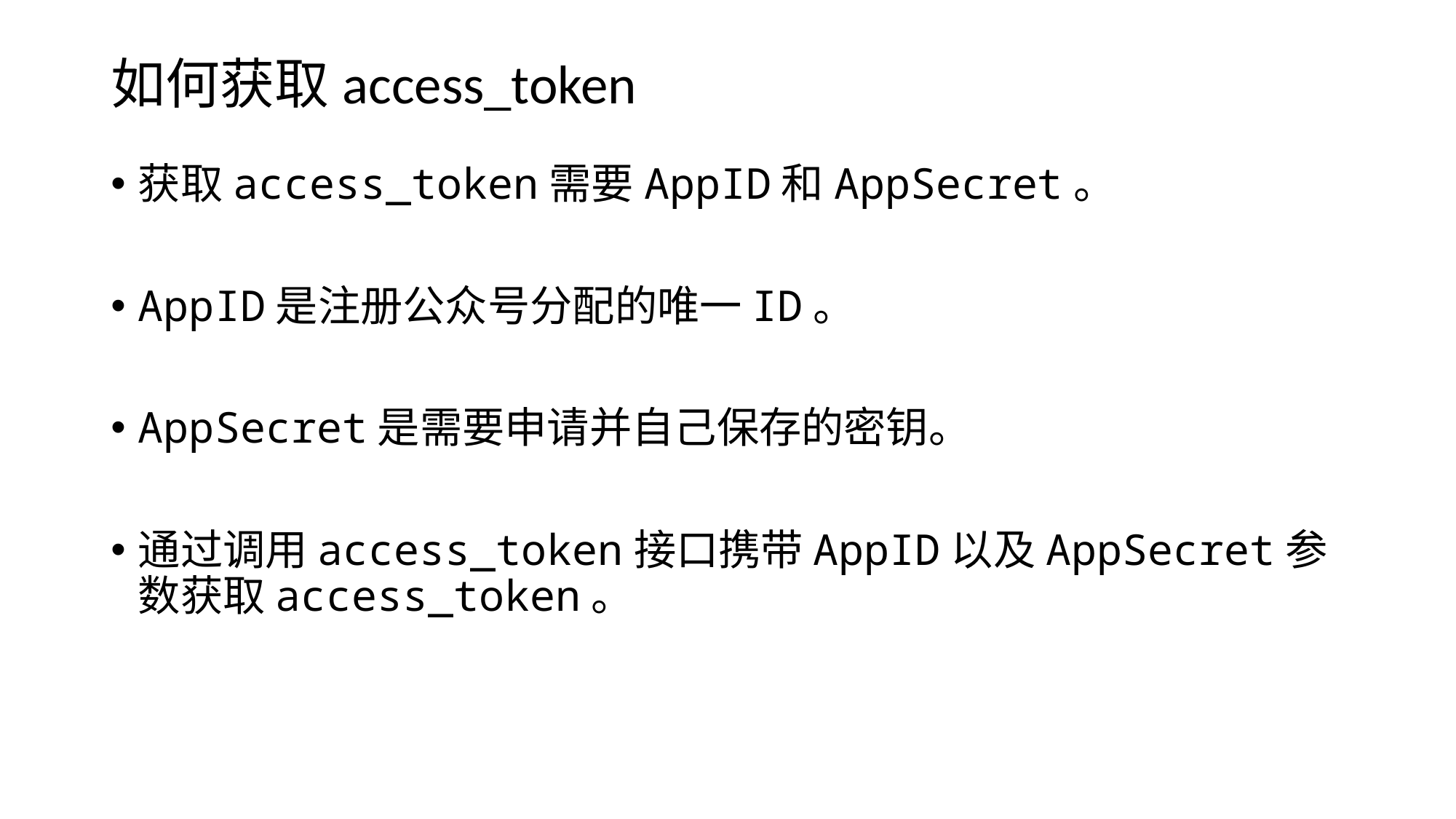

# 如何获取access_token
获取access_token需要AppID和AppSecret。

AppID是注册公众号分配的唯一ID。

AppSecret是需要申请并自己保存的密钥。

通过调用access_token接口携带AppID以及AppSecret参数获取access_token。